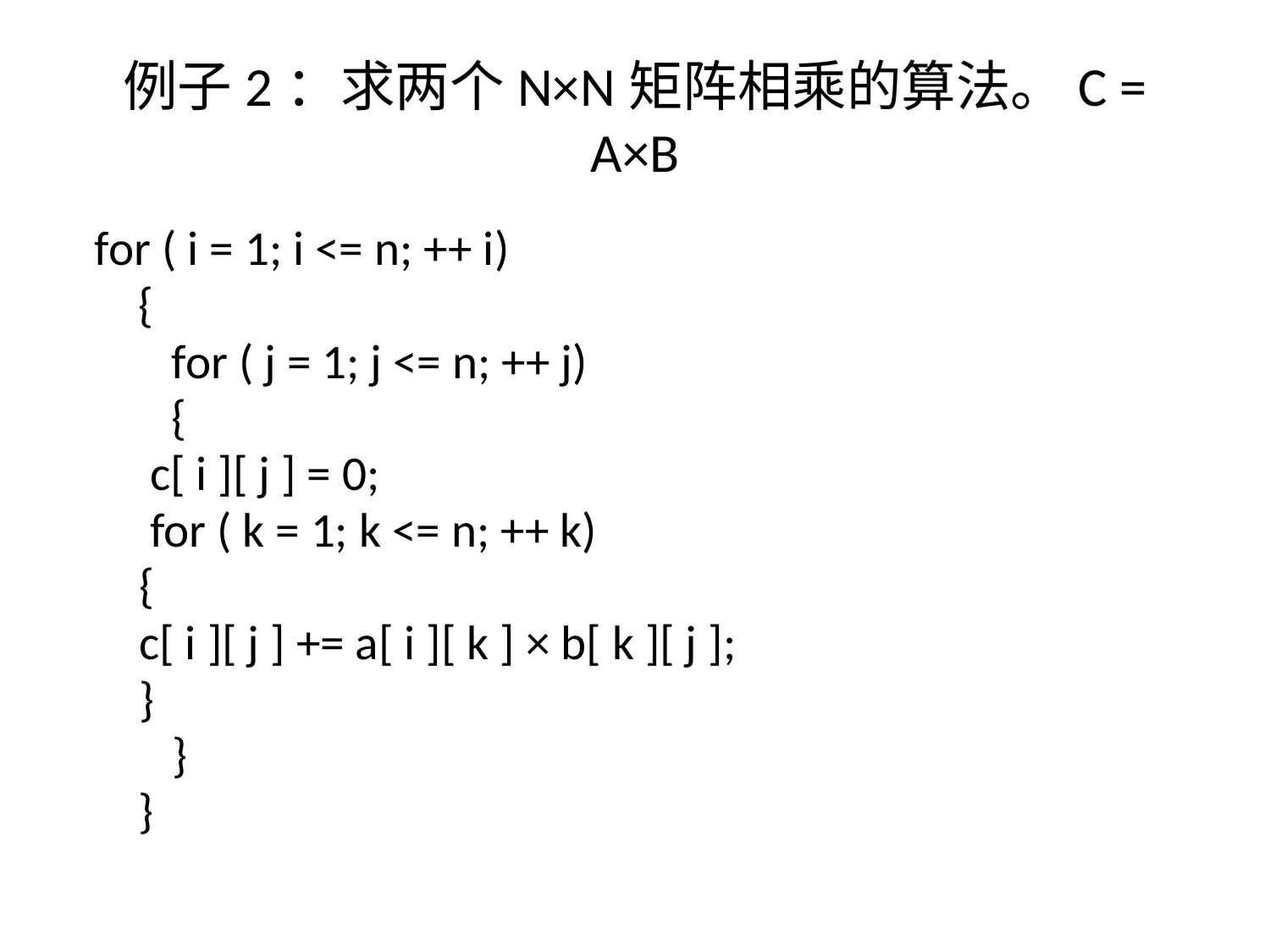

# 例子2：求两个N×N矩阵相乘的算法。C = A×B
for ( i = 1; i <= n; ++ i)
    {
       for ( j = 1; j <= n; ++ j)
       {
		 c[ i ][ j ] = 0;
    	 for ( k = 1; k <= n; ++ k)
  		{
			c[ i ][ j ] += a[ i ][ k ] × b[ k ][ j ];
		}
	   }
    }